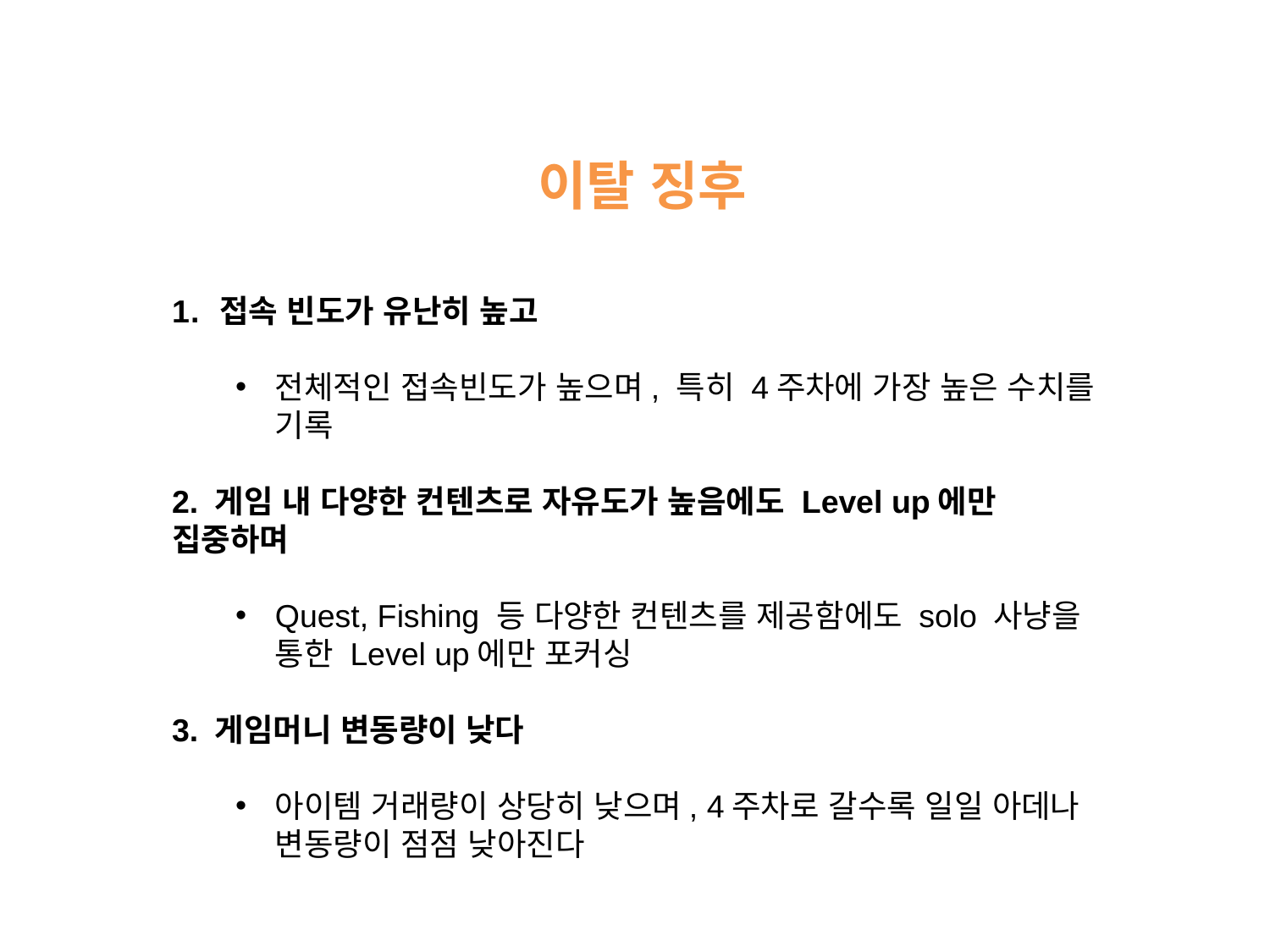

이탈 징후
접속 빈도가 유난히 높고

전체적인 접속빈도가 높으며, 특히 4주차에 가장 높은 수치를 기록

2. 게임 내 다양한 컨텐츠로 자유도가 높음에도 Level up에만 집중하며

Quest, Fishing 등 다양한 컨텐츠를 제공함에도 solo 사냥을 통한 Level up에만 포커싱

3. 게임머니 변동량이 낮다

아이템 거래량이 상당히 낮으며, 4주차로 갈수록 일일 아데나 변동량이 점점 낮아진다